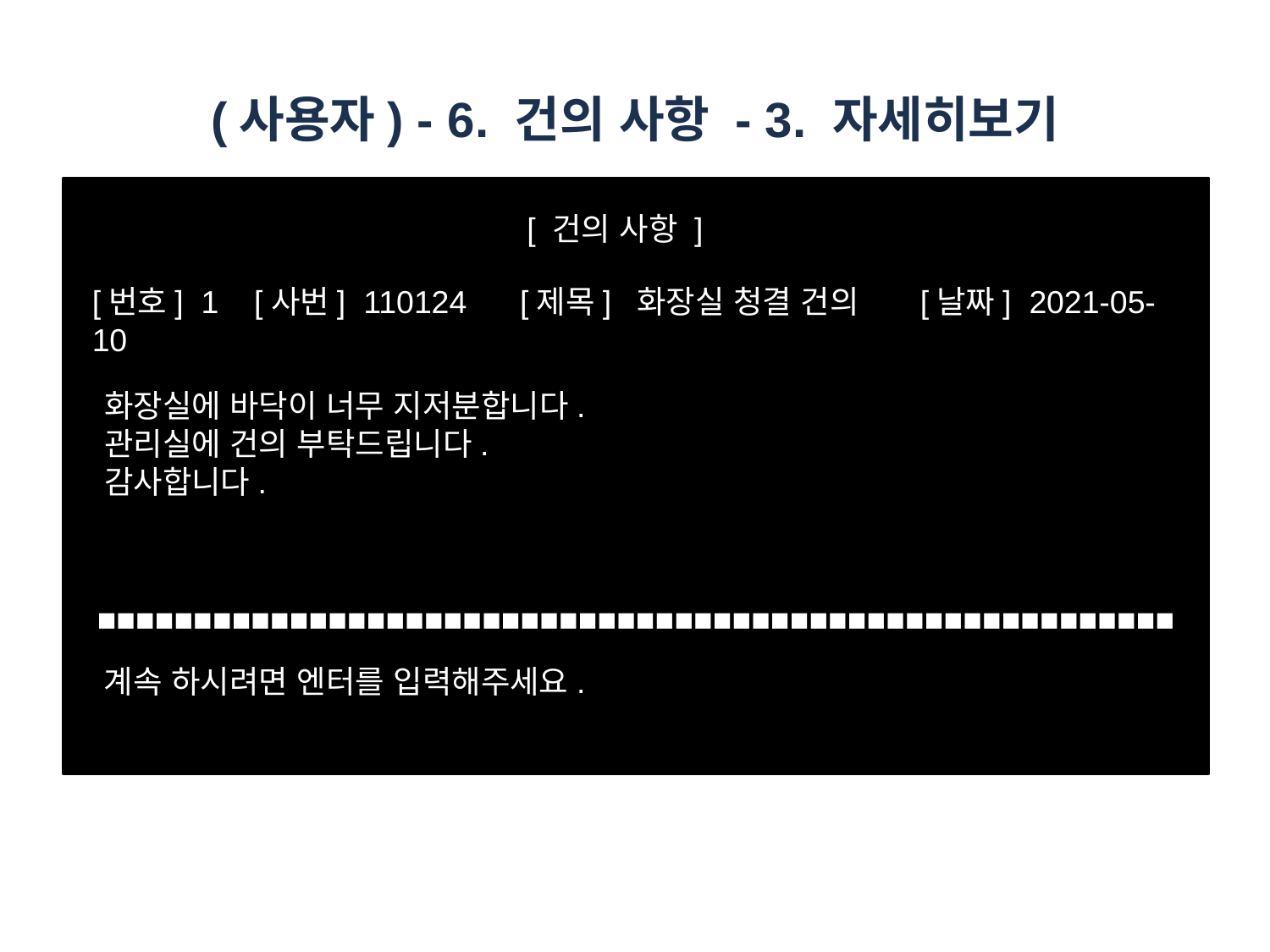

# (사용자) - 6. 건의 사항 - 3. 자세히보기

[ 건의 사항 ]

[번호]  1    [사번]  110124      [제목]  화장실 청결 건의      [날짜]  2021-05-10
화장실에 바닥이 너무 지저분합니다.
관리실에 건의 부탁드립니다.
감사합니다.
■■■■■■■■■■■■■■■■■■■■■■■■■■■■■■■■■■■■■■■■■■■■■■■■■■■■■■■■
계속 하시려면 엔터를 입력해주세요.